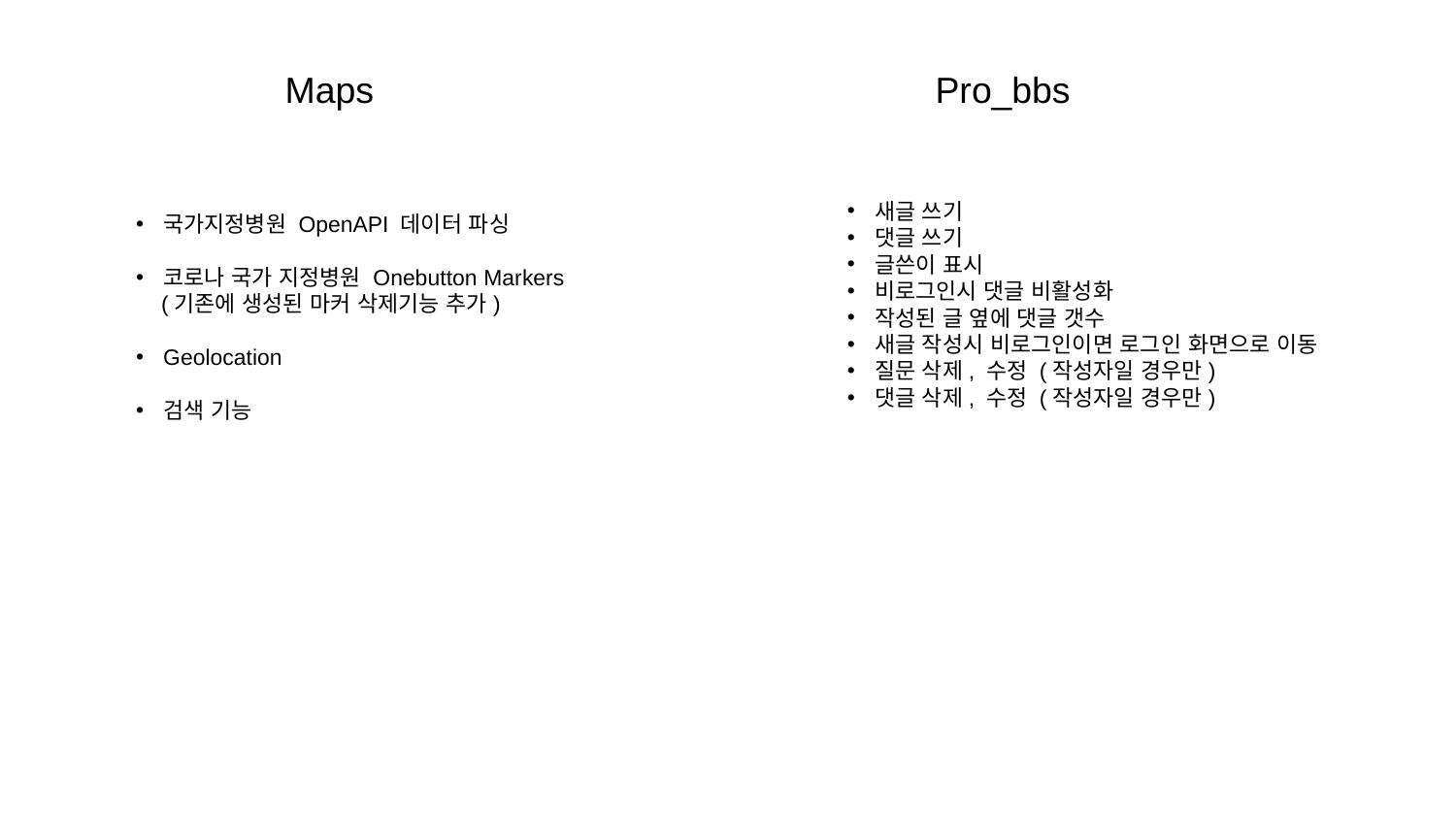

Maps
Pro_bbs
새글 쓰기
댓글 쓰기
글쓴이 표시
비로그인시 댓글 비활성화
작성된 글 옆에 댓글 갯수
새글 작성시 비로그인이면 로그인 화면으로 이동
질문 삭제, 수정 (작성자일 경우만)
댓글 삭제, 수정 (작성자일 경우만)

국가지정병원 OpenAPI 데이터 파싱

코로나 국가 지정병원 Onebutton Markers
    (기존에 생성된 마커 삭제기능 추가)

Geolocation

검색 기능